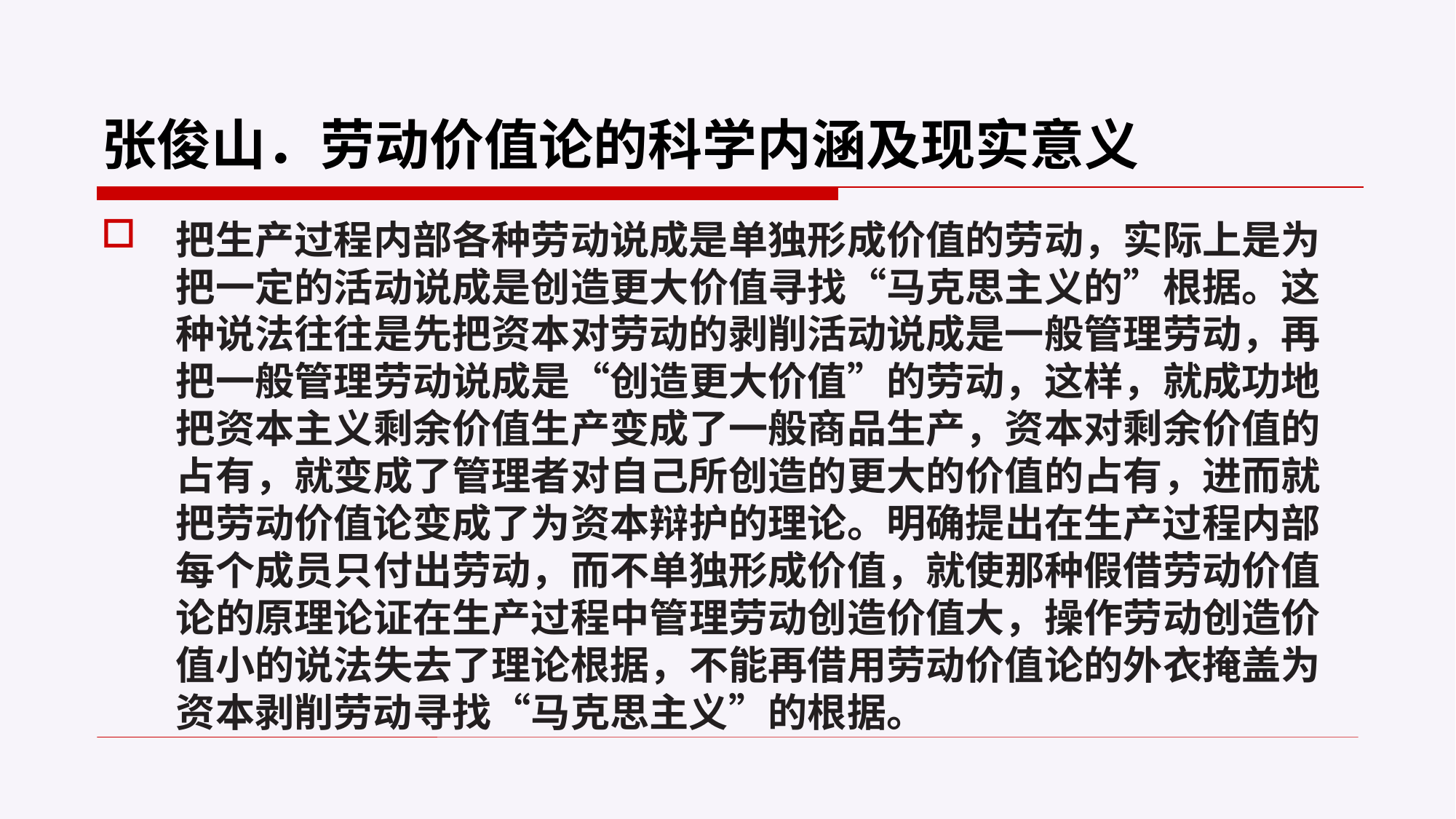

# 张俊山．劳动价值论的科学内涵及现实意义
把生产过程内部各种劳动说成是单独形成价值的劳动，实际上是为把一定的活动说成是创造更大价值寻找“马克思主义的”根据。这种说法往往是先把资本对劳动的剥削活动说成是一般管理劳动，再把一般管理劳动说成是“创造更大价值”的劳动，这样，就成功地把资本主义剩余价值生产变成了一般商品生产，资本对剩余价值的占有，就变成了管理者对自己所创造的更大的价值的占有，进而就把劳动价值论变成了为资本辩护的理论。明确提出在生产过程内部每个成员只付出劳动，而不单独形成价值，就使那种假借劳动价值论的原理论证在生产过程中管理劳动创造价值大，操作劳动创造价值小的说法失去了理论根据，不能再借用劳动价值论的外衣掩盖为资本剥削劳动寻找“马克思主义”的根据。